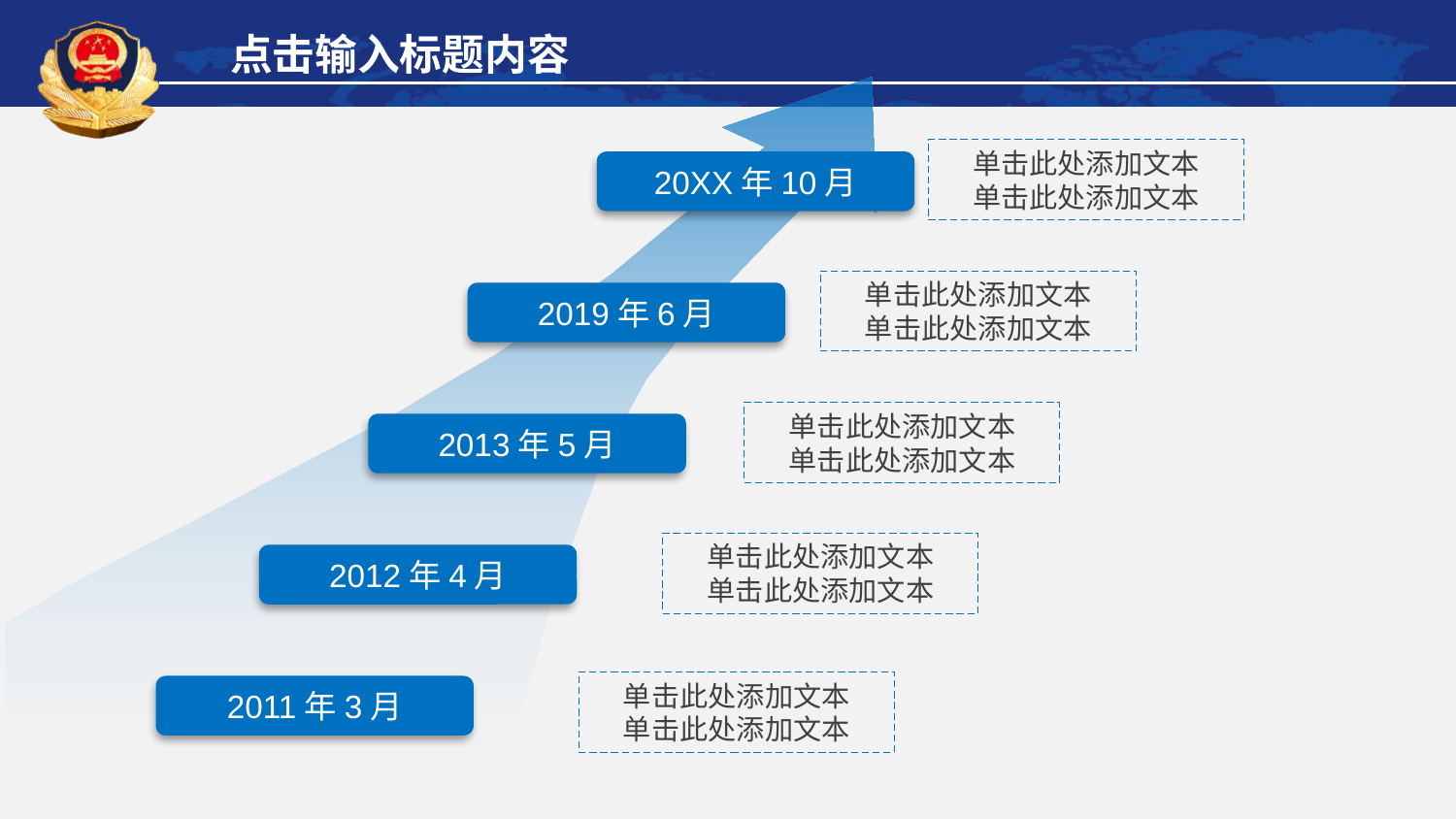

点击输入标题内容

单击此处添加文本
单击此处添加文本
20XX年10月
单击此处添加文本
单击此处添加文本
2019年6月
单击此处添加文本
单击此处添加文本
2013年5月
单击此处添加文本
单击此处添加文本
2012年4月
单击此处添加文本
单击此处添加文本
2011年3月
延时符